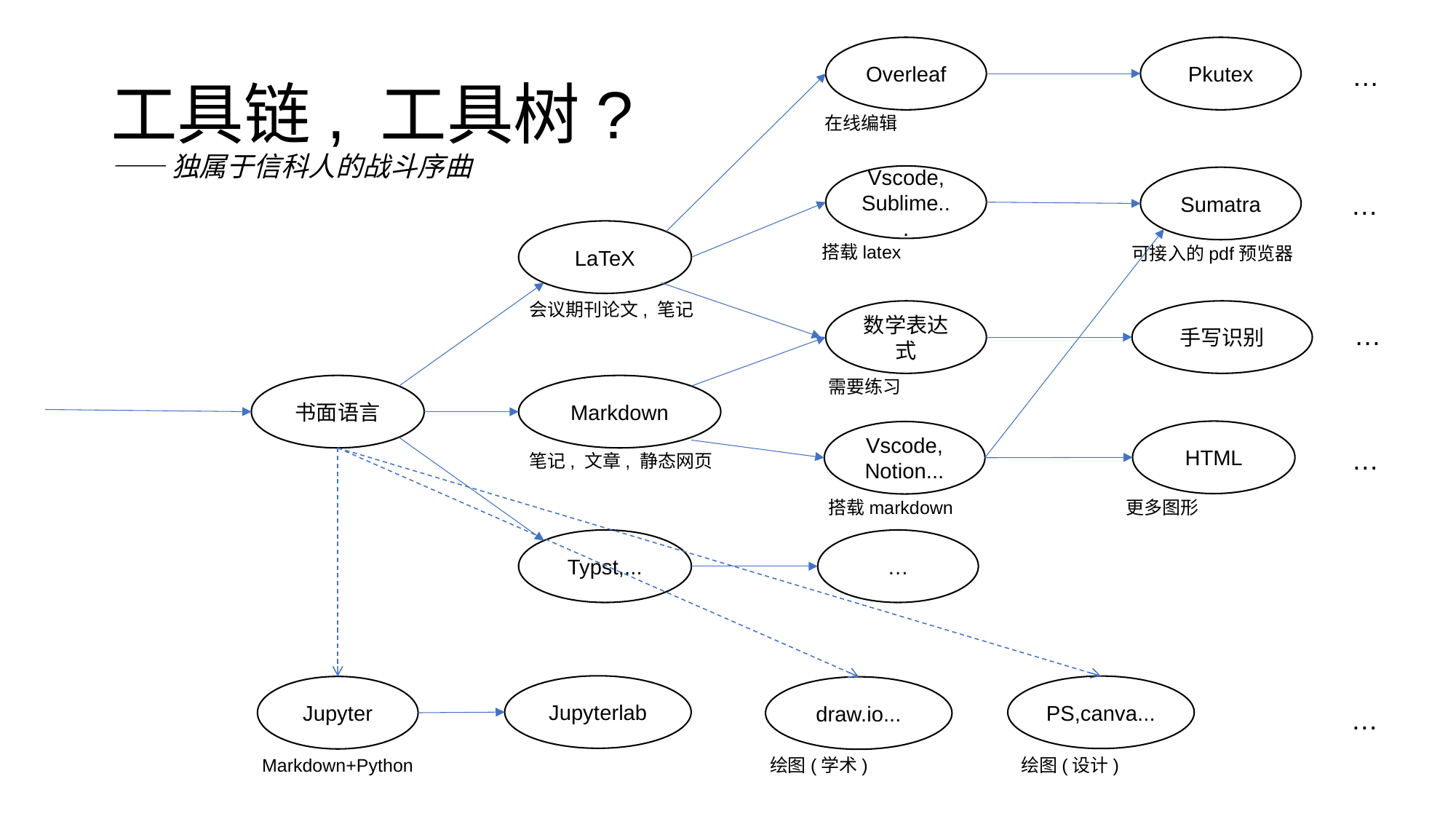

Overleaf
Pkutex
…
在线编辑
Vscode,
Sublime...
Sumatra
…
LaTeX
搭载latex
可接入的pdf预览器
会议期刊论文, 笔记
手写识别
数学表达式
…
需要练习
书面语言
HTML
Vscode,
Notion...
…
笔记, 文章, 静态网页
搭载markdown
更多图形
…
Typst,...
Jupyterlab
PS,canva...
Jupyter
draw.io...
…
绘图(学术)
Markdown+Python
绘图(设计)
Markdown
工具链, 工具树?
——独属于信科人的战斗序曲